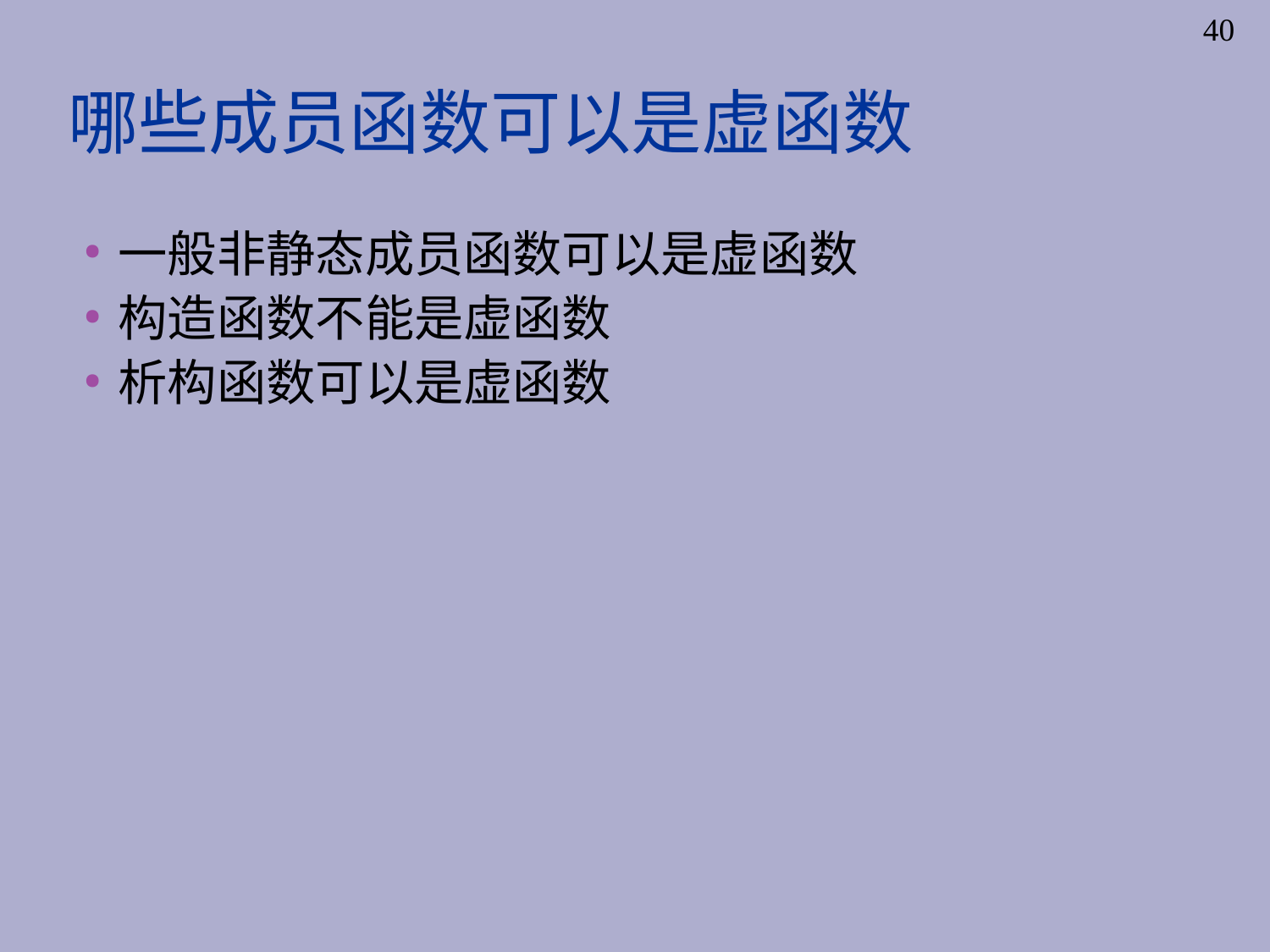

40
# 哪些成员函数可以是虚函数
一般非静态成员函数可以是虚函数
构造函数不能是虚函数
析构函数可以是虚函数